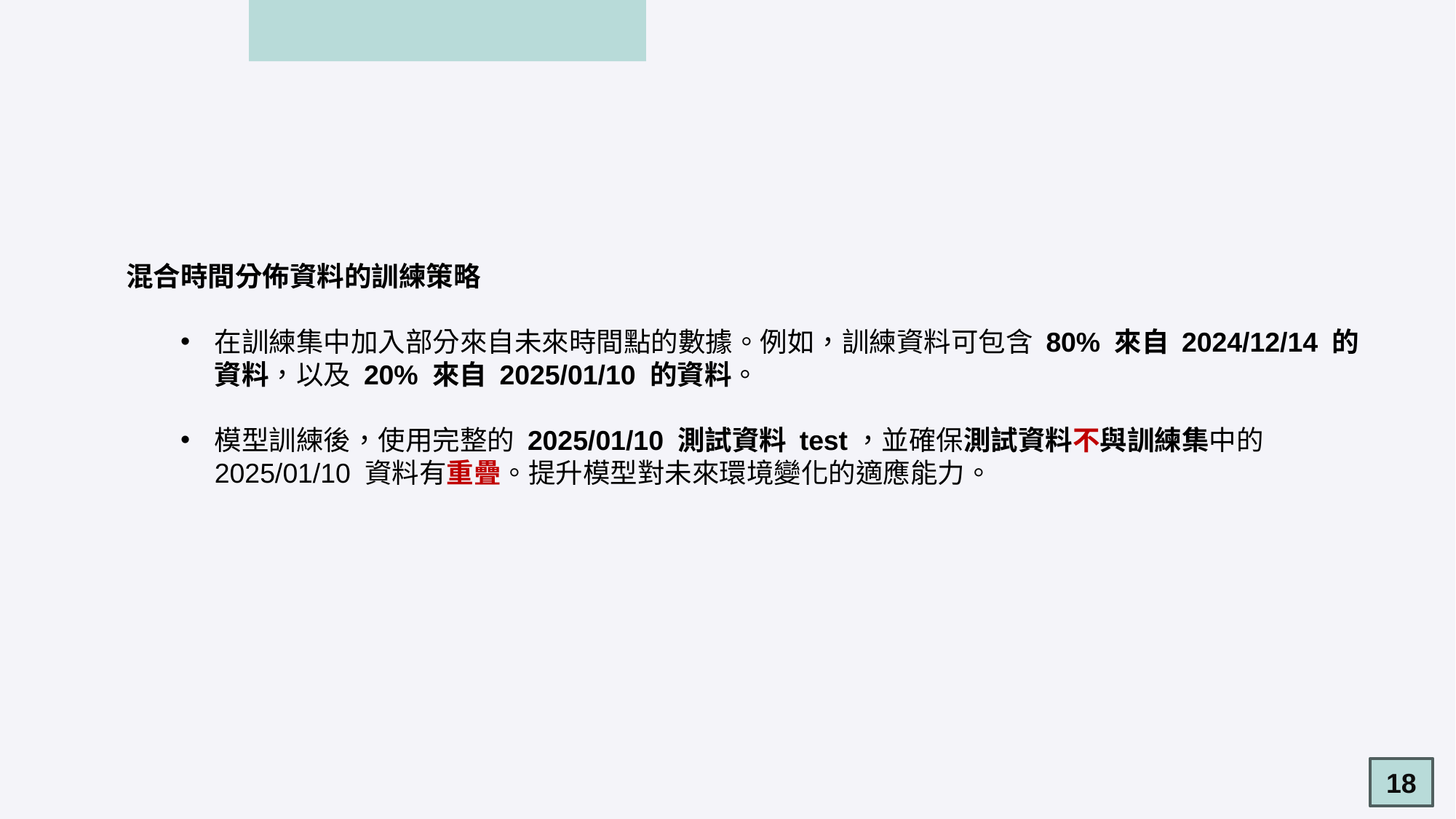

混合時間分佈資料的訓練策略

在訓練集中加入部分來自未來時間點的數據。例如，訓練資料可包含 80% 來自 2024/12/14 的資料，以及 20% 來自 2025/01/10 的資料。

模型訓練後，使用完整的 2025/01/10 測試資料 test，並確保測試資料不與訓練集中的 2025/01/10 資料有重疊。提升模型對未來環境變化的適應能力。
18